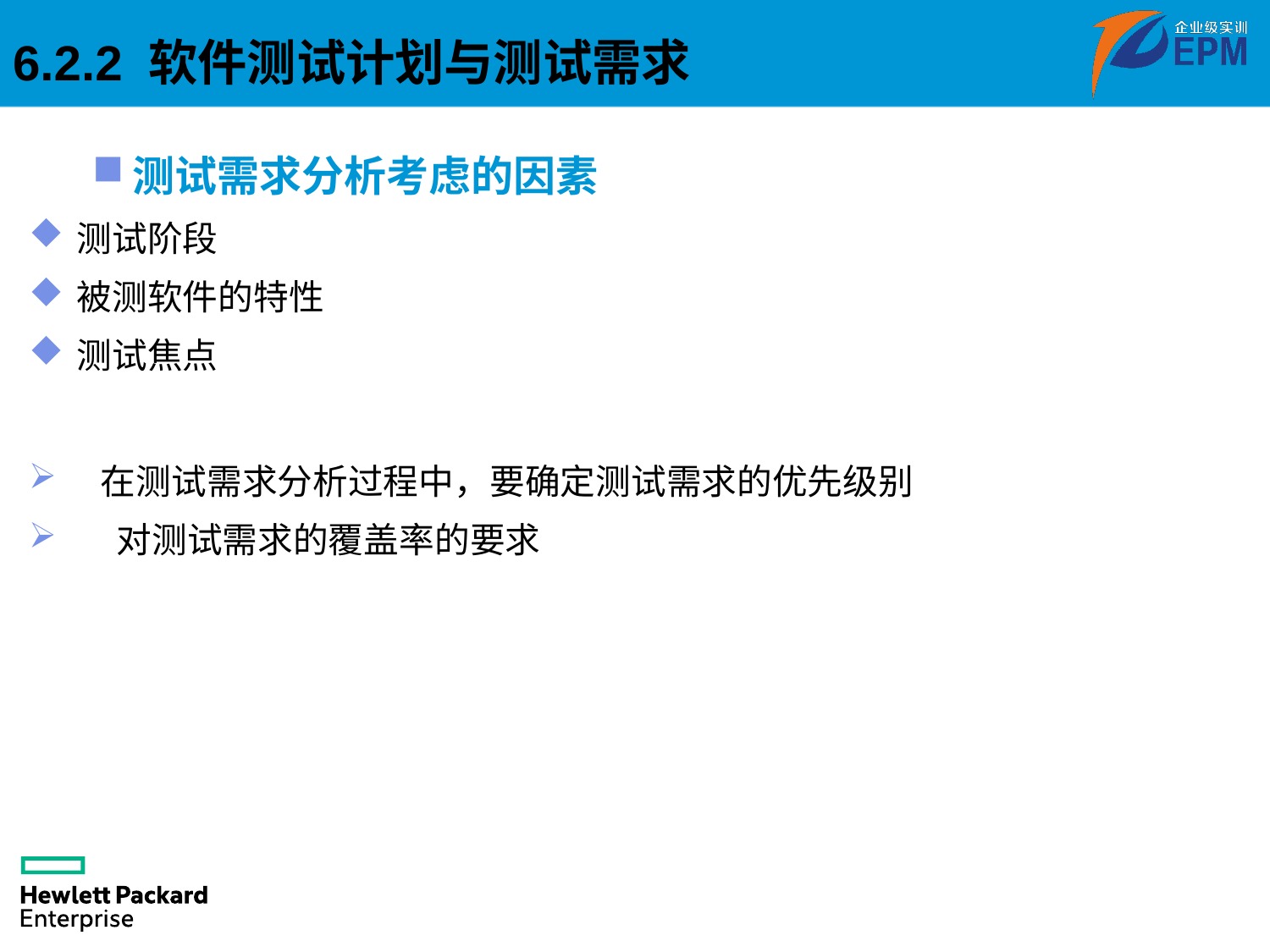

6.2.2 软件测试计划与测试需求
测试需求分析考虑的因素
测试阶段
被测软件的特性
测试焦点

  在测试需求分析过程中，要确定测试需求的优先级别
    对测试需求的覆盖率的要求